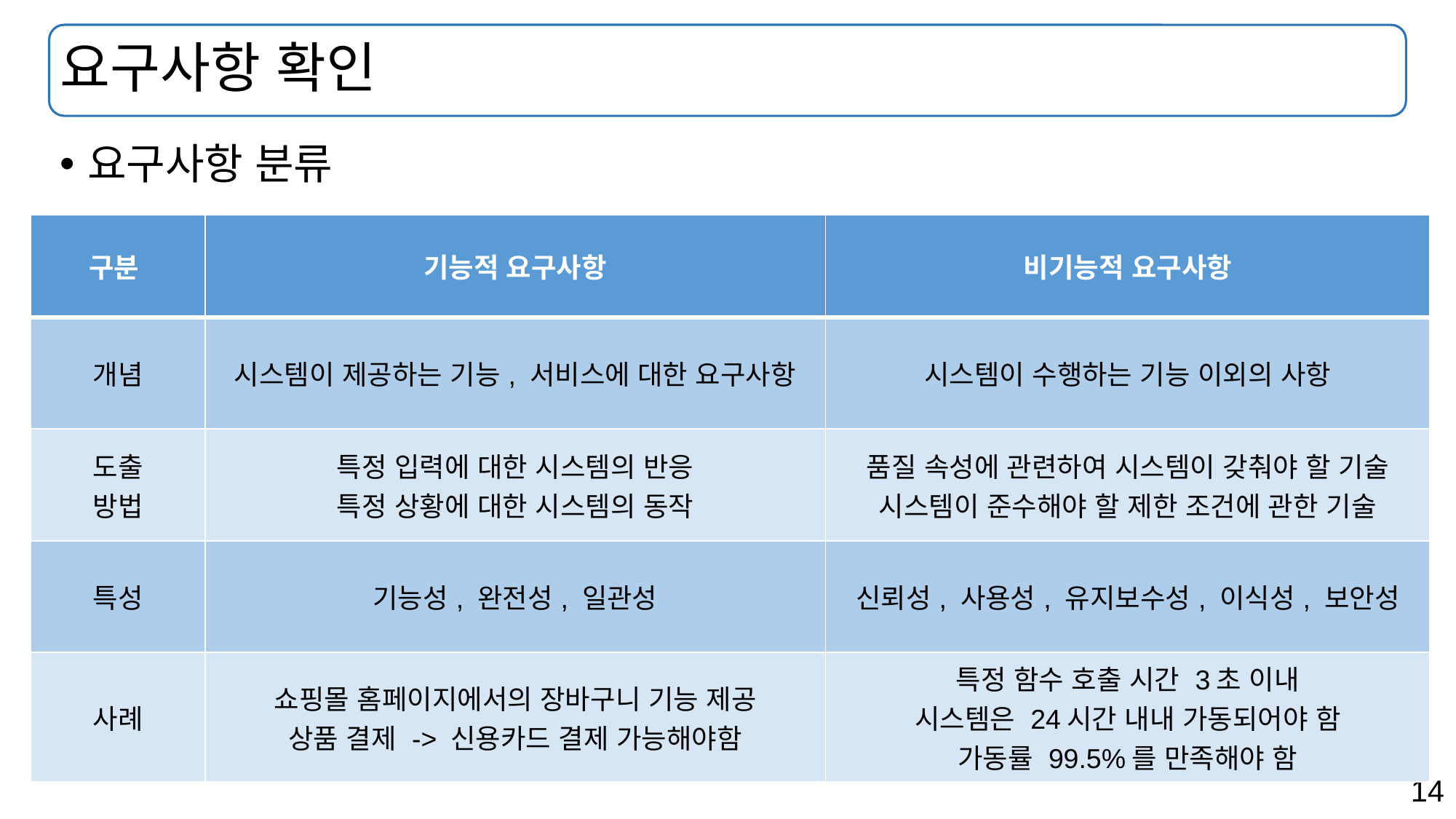

# 요구사항 확인
요구사항 분류
| 구분 | 기능적 요구사항 | 비기능적 요구사항 |
| --- | --- | --- |
| 개념 | 시스템이 제공하는 기능, 서비스에 대한 요구사항 | 시스템이 수행하는 기능 이외의 사항 |
| 도출 방법 | 특정 입력에 대한 시스템의 반응 특정 상황에 대한 시스템의 동작 | 품질 속성에 관련하여 시스템이 갖춰야 할 기술 시스템이 준수해야 할 제한 조건에 관한 기술 |
| 특성 | 기능성, 완전성, 일관성 | 신뢰성, 사용성, 유지보수성, 이식성, 보안성 |
| 사례 | 쇼핑몰 홈페이지에서의 장바구니 기능 제공 상품 결제 -> 신용카드 결제 가능해야함 | 특정 함수 호출 시간 3초 이내 시스템은 24시간 내내 가동되어야 함 가동률 99.5%를 만족해야 함 |